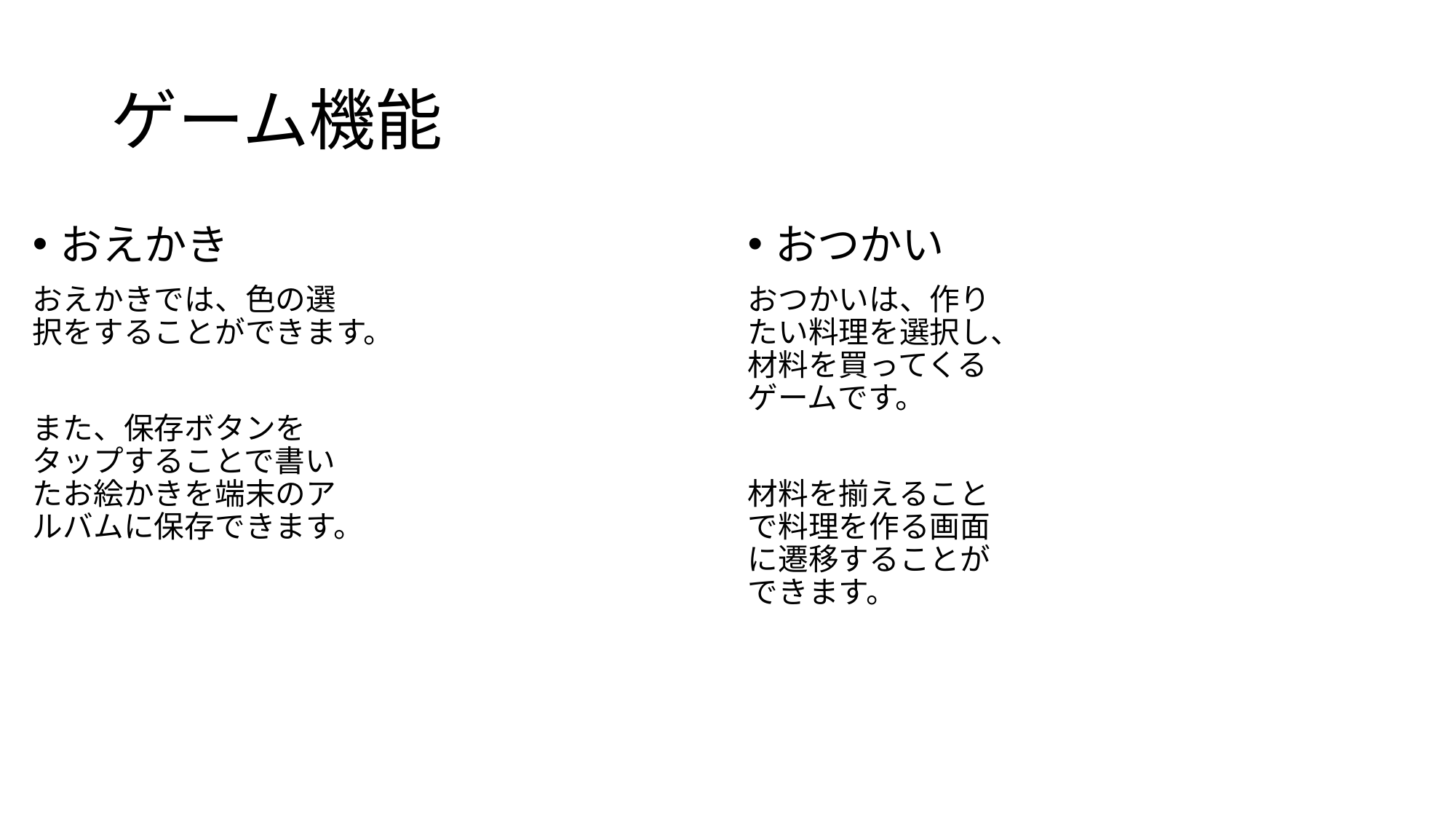

# ゲーム機能
おえかき
おえかきでは、色の選択をすることができます。

また、保存ボタンをタップすることで書いたお絵かきを端末のアルバムに保存できます。
おつかい
おつかいは、作りたい料理を選択し、材料を買ってくるゲームです。

材料を揃えることで料理を作る画面に遷移することができます。